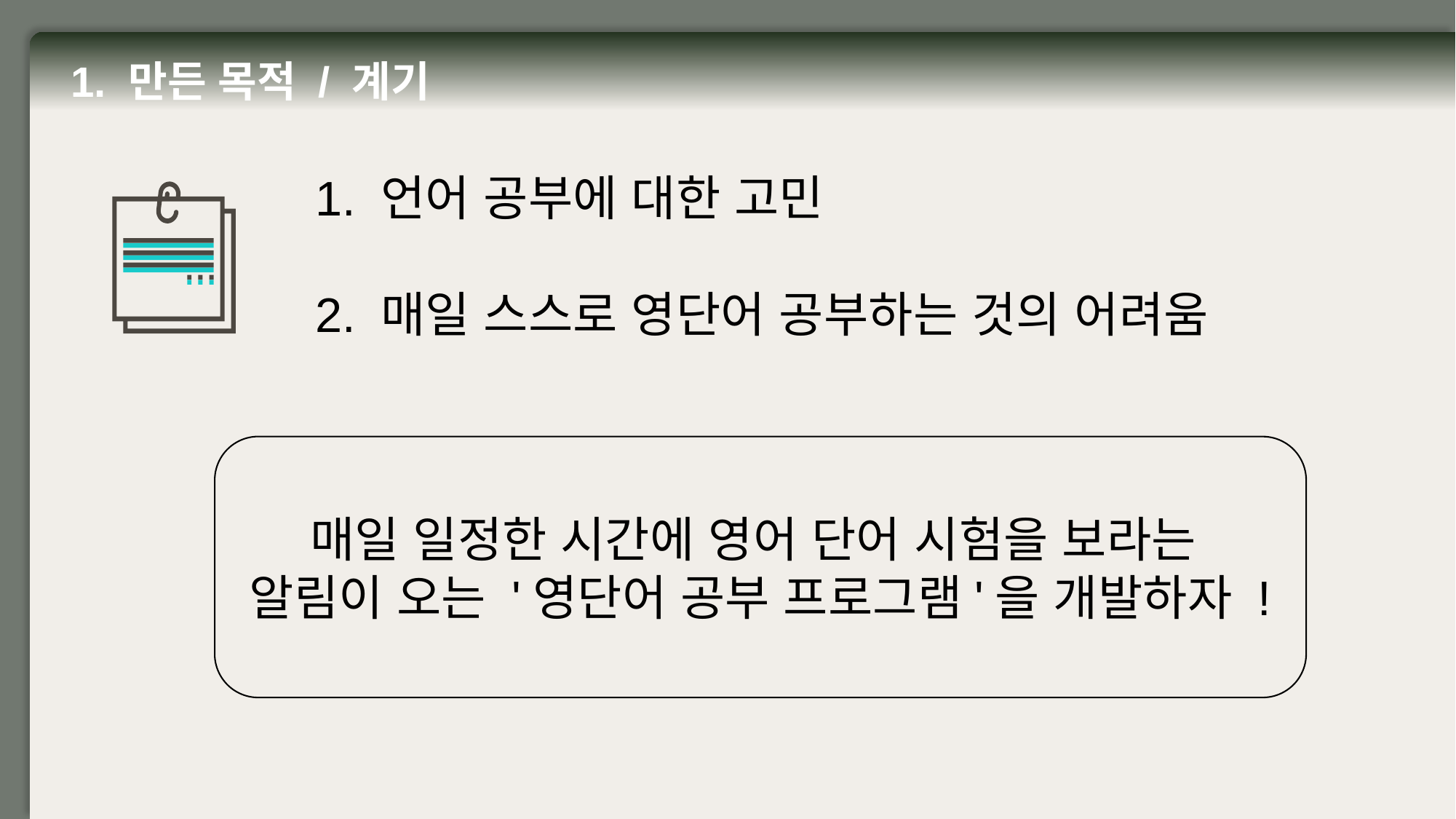

1. 만든 목적 / 계기
1. 언어 공부에 대한 고민

2. 매일 스스로 영단어 공부하는 것의 어려움

매일 일정한 시간에 영어 단어 시험을 보라는
알림이 오는 '영단어 공부 프로그램'을 개발하자 !